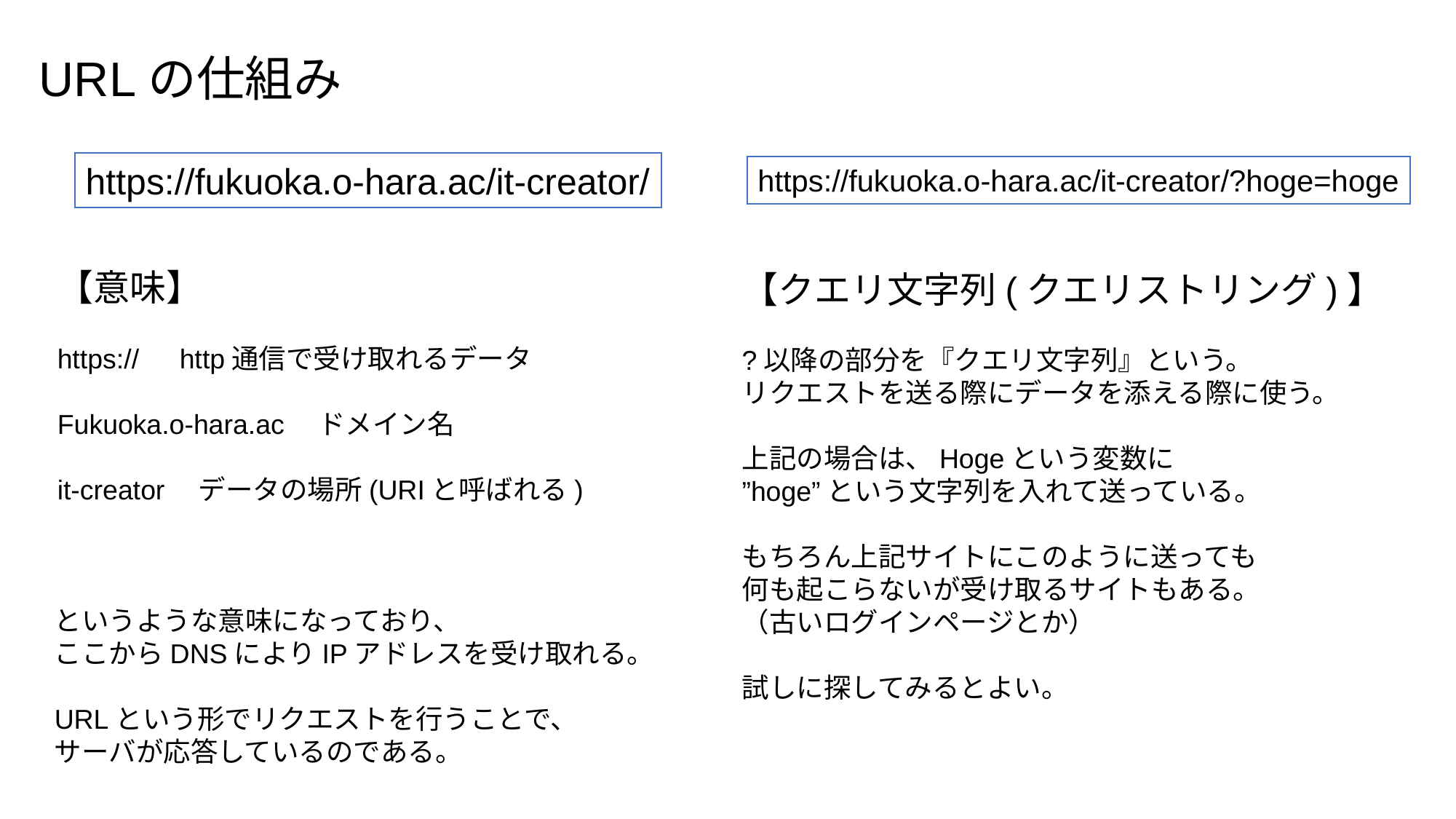

# URLの仕組み
https://fukuoka.o-hara.ac/it-creator/
https://fukuoka.o-hara.ac/it-creator/?hoge=hoge
【意味】

https://　http通信で受け取れるデータ

Fukuoka.o-hara.ac　ドメイン名

it-creator　データの場所(URIと呼ばれる)
【クエリ文字列(クエリストリング)】

?以降の部分を『クエリ文字列』という。
リクエストを送る際にデータを添える際に使う。

上記の場合は、Hogeという変数に
”hoge”という文字列を入れて送っている。

もちろん上記サイトにこのように送っても
何も起こらないが受け取るサイトもある。
（古いログインページとか）

試しに探してみるとよい。

というような意味になっており、
ここからDNSによりIPアドレスを受け取れる。

URLという形でリクエストを行うことで、
サーバが応答しているのである。